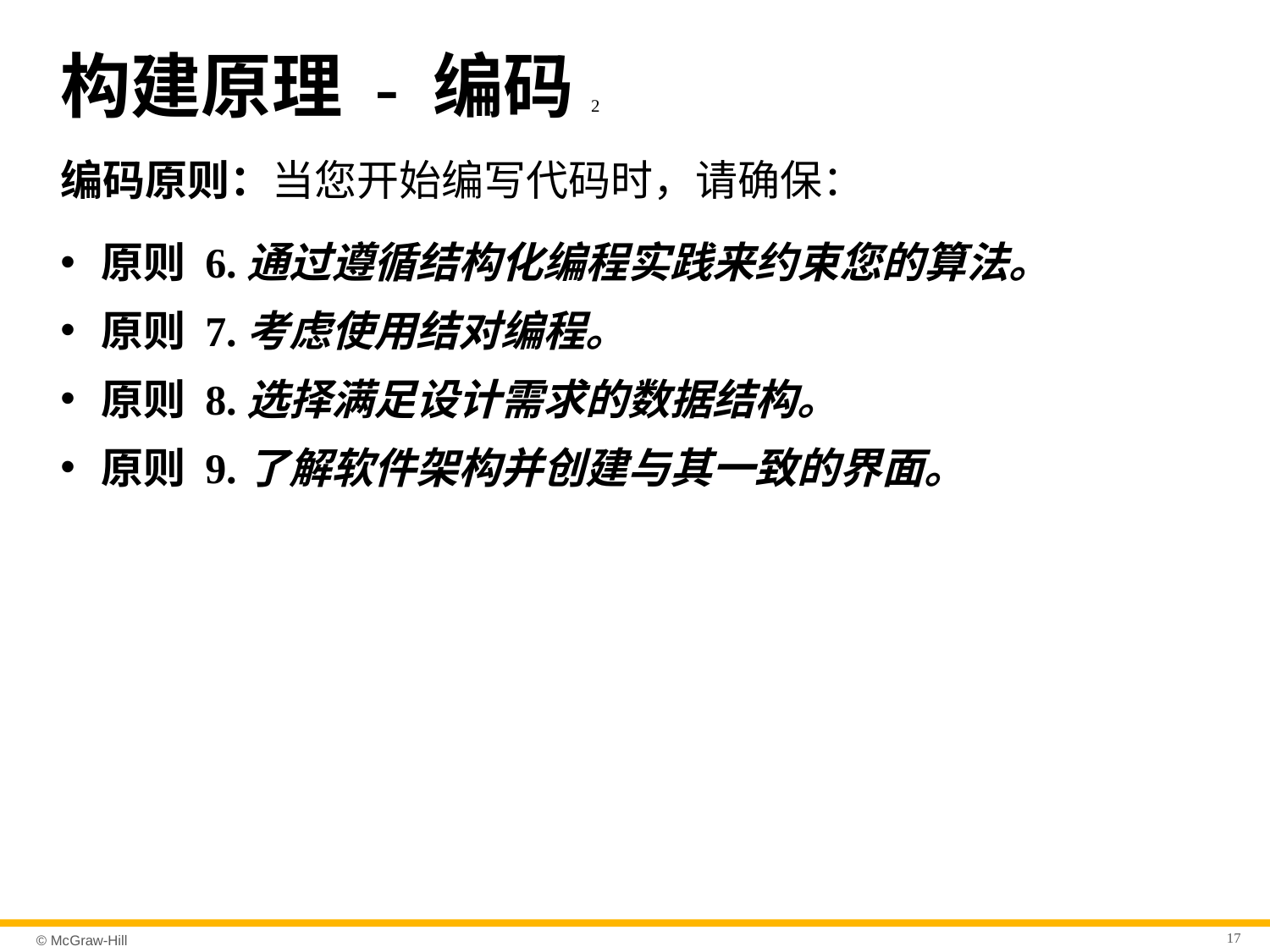

# 构建原理 - 编码2
编码原则：当您开始编写代码时，请确保：
原则 6.通过遵循结构化编程实践来约束您的算法。
原则 7.考虑使用结对编程。
原则 8.选择满足设计需求的数据结构。
原则 9.了解软件架构并创建与其一致的界面。
17